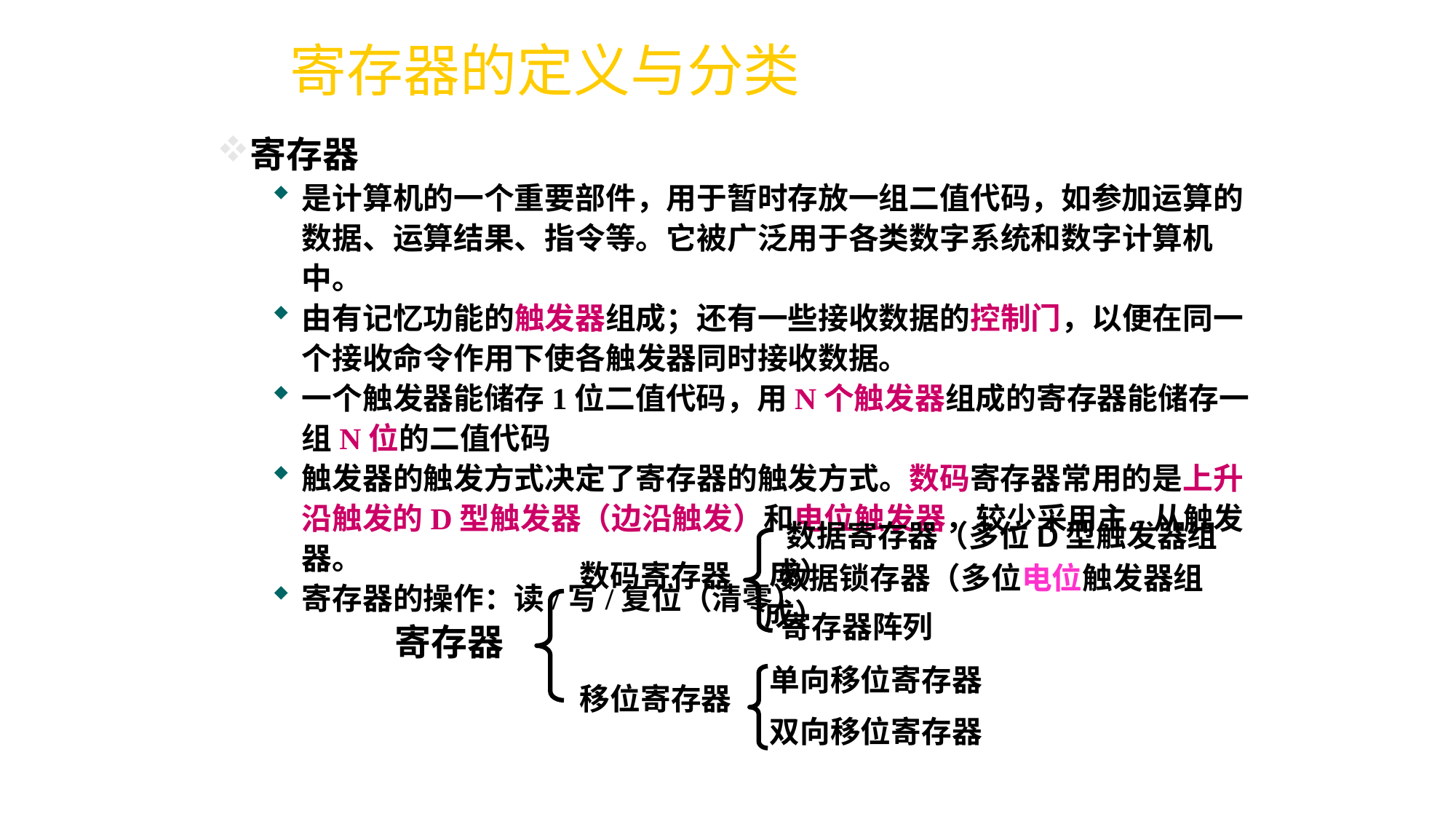

# 寄存器的定义与分类
寄存器
是计算机的一个重要部件，用于暂时存放一组二值代码，如参加运算的数据、运算结果、指令等。它被广泛用于各类数字系统和数字计算机中。
由有记忆功能的触发器组成；还有一些接收数据的控制门，以便在同一个接收命令作用下使各触发器同时接收数据。
一个触发器能储存1位二值代码，用N个触发器组成的寄存器能储存一组N位的二值代码
触发器的触发方式决定了寄存器的触发方式。数码寄存器常用的是上升沿触发的D型触发器（边沿触发）和电位触发器，较少采用主-从触发器。
寄存器的操作：读/写/复位（清零）
 数据寄存器（多位D型触发器组成）

 数据锁存器（多位电位触发器组成）
 寄存器阵列
 数码寄存器

寄存器
单向移位寄存器

双向移位寄存器
 移位寄存器